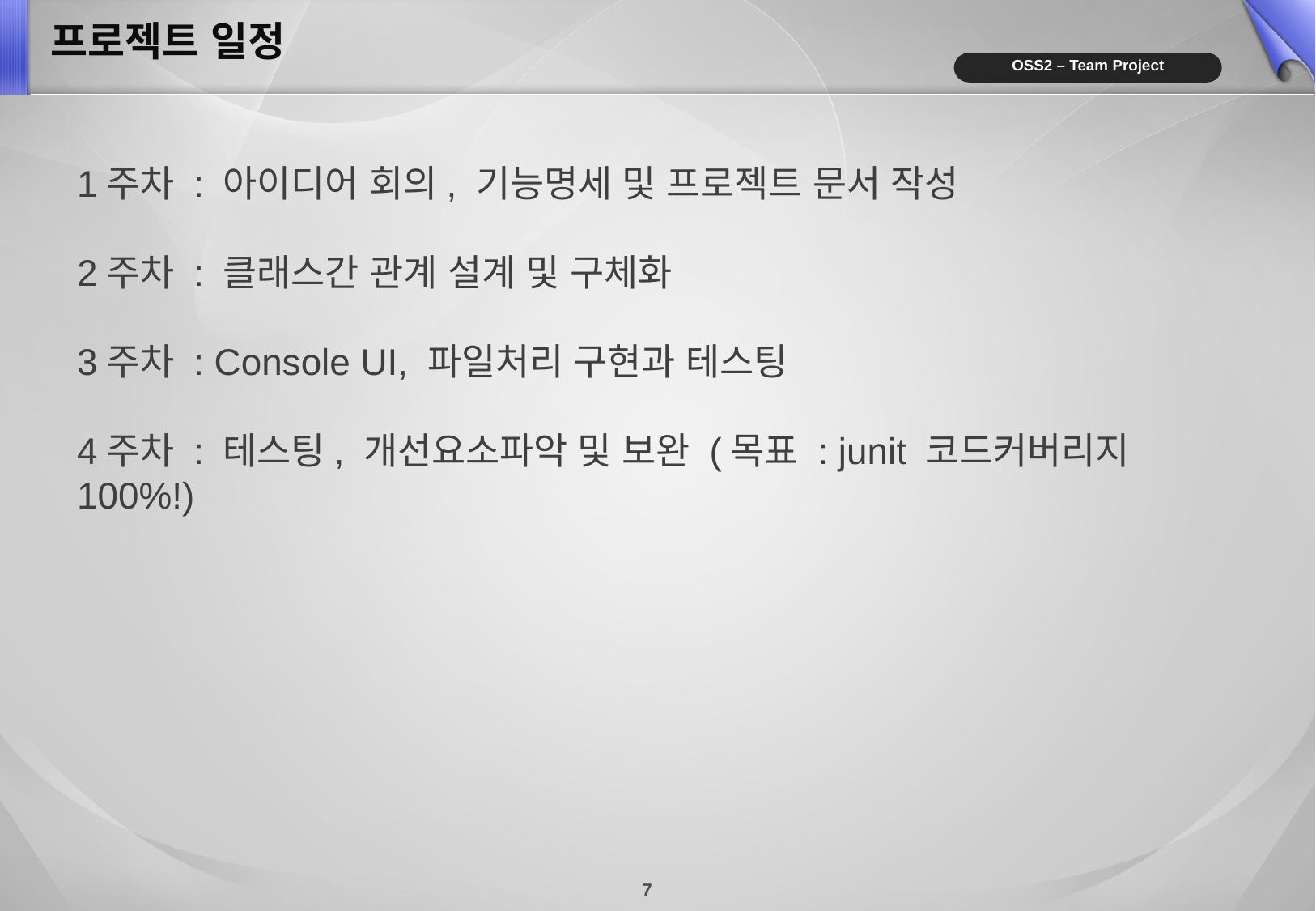

프로젝트 일정
1주차 : 아이디어 회의, 기능명세 및 프로젝트 문서 작성

2주차 : 클래스간 관계 설계 및 구체화

3주차 : Console UI, 파일처리 구현과 테스팅

4주차 : 테스팅, 개선요소파악 및 보완 (목표 : junit 코드커버리지 100%!)